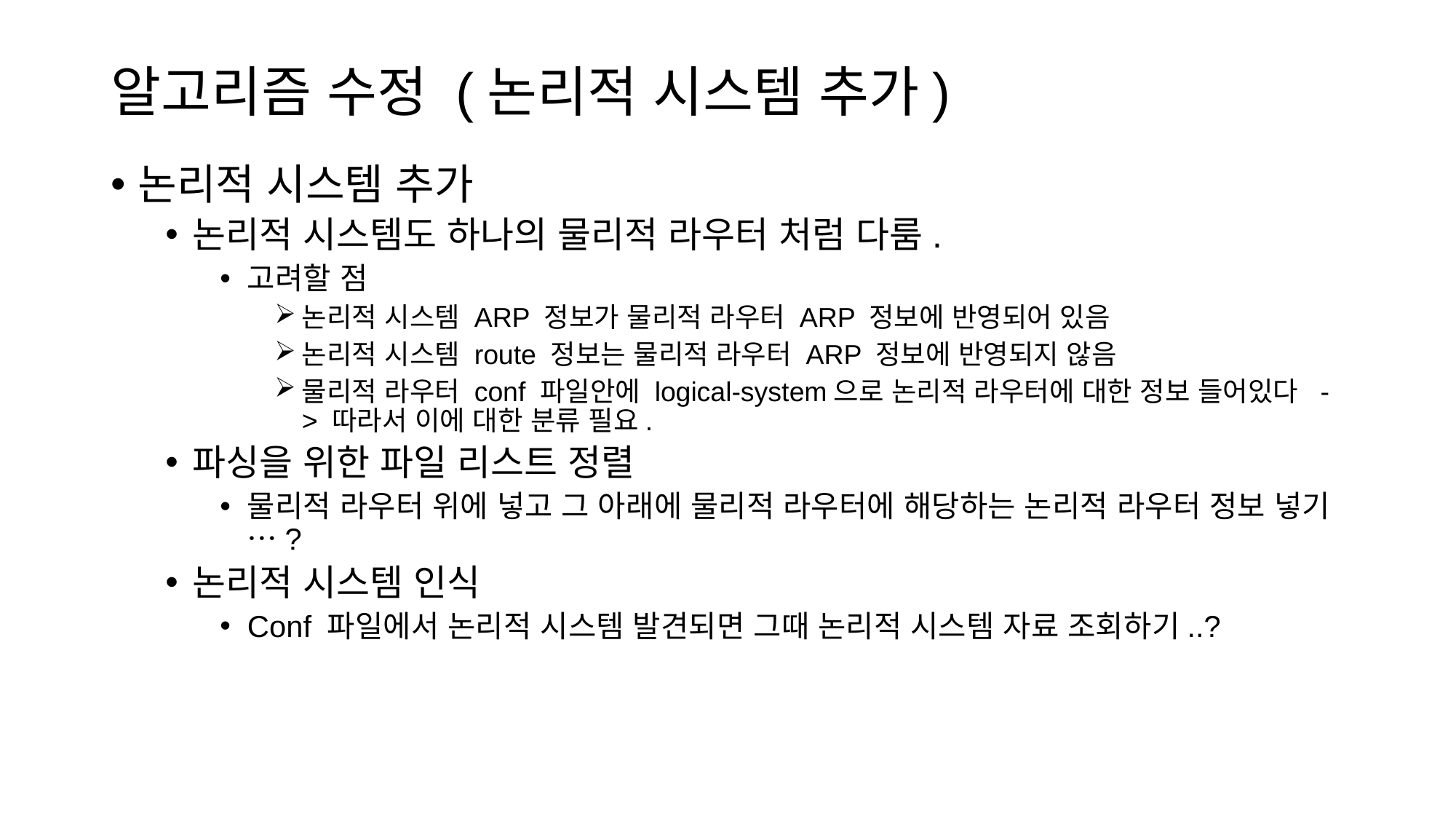

# 알고리즘 수정 (논리적 시스템 추가)
논리적 시스템 추가
논리적 시스템도 하나의 물리적 라우터 처럼 다룸.
고려할 점
논리적 시스템 ARP 정보가 물리적 라우터 ARP 정보에 반영되어 있음
논리적 시스템 route 정보는 물리적 라우터 ARP 정보에 반영되지 않음
물리적 라우터 conf 파일안에 logical-system으로 논리적 라우터에 대한 정보 들어있다  -> 따라서 이에 대한 분류 필요.
파싱을 위한 파일 리스트 정렬
물리적 라우터 위에 넣고 그 아래에 물리적 라우터에 해당하는 논리적 라우터 정보 넣기…?
논리적 시스템 인식
Conf 파일에서 논리적 시스템 발견되면 그때 논리적 시스템 자료 조회하기..?